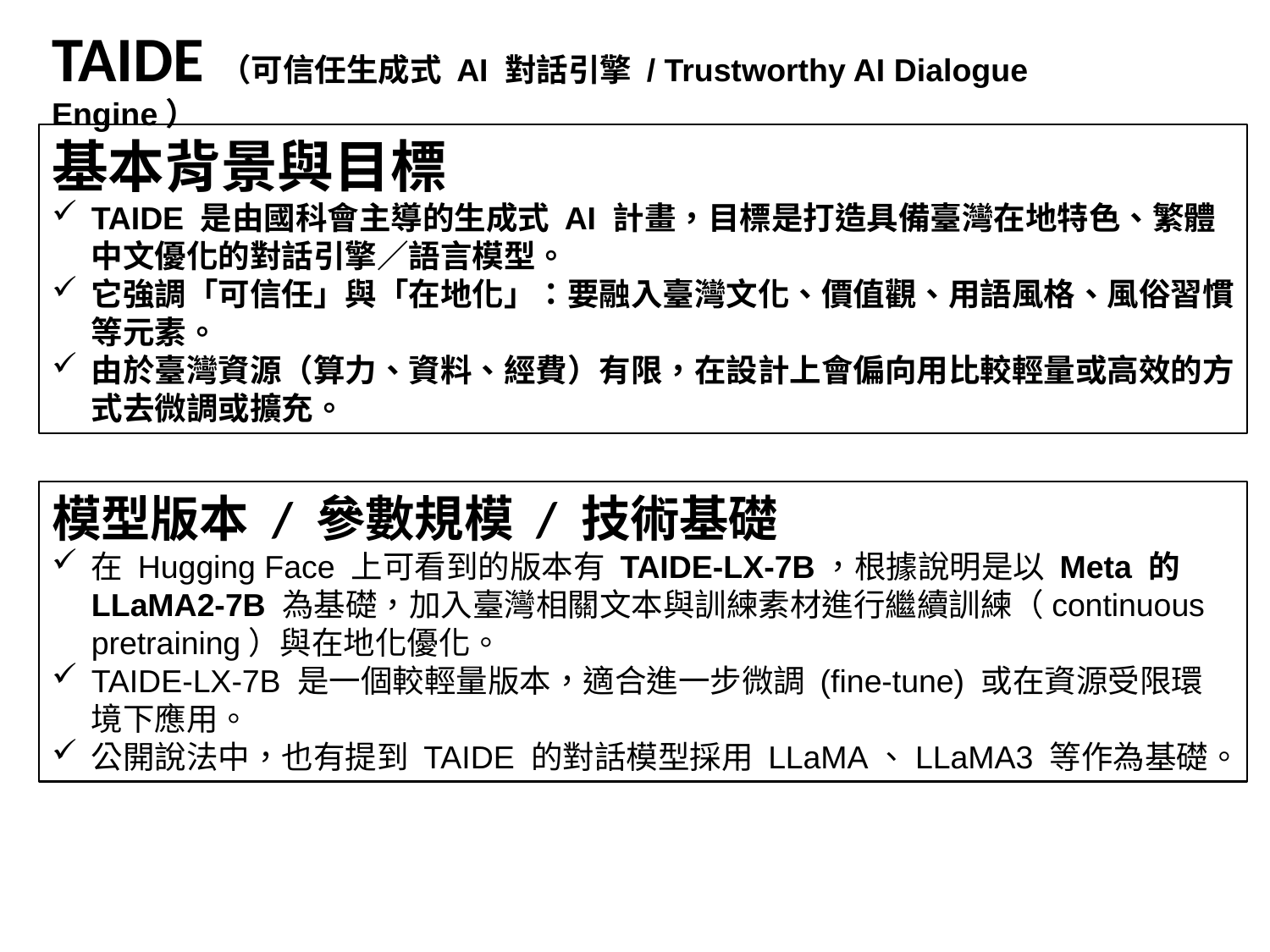

TAIDE（可信任生成式 AI 對話引擎 / Trustworthy AI Dialogue Engine）
基本背景與目標
TAIDE 是由國科會主導的生成式 AI 計畫，目標是打造具備臺灣在地特色、繁體中文優化的對話引擎／語言模型。
它強調「可信任」與「在地化」：要融入臺灣文化、價值觀、用語風格、風俗習慣等元素。
由於臺灣資源（算力、資料、經費）有限，在設計上會偏向用比較輕量或高效的方式去微調或擴充。
模型版本 / 參數規模 / 技術基礎
在 Hugging Face 上可看到的版本有 TAIDE-LX-7B，根據說明是以 Meta 的 LLaMA2-7B 為基礎，加入臺灣相關文本與訓練素材進行繼續訓練（continuous pretraining）與在地化優化。
TAIDE-LX-7B 是一個較輕量版本，適合進一步微調 (fine-tune) 或在資源受限環境下應用。
公開說法中，也有提到 TAIDE 的對話模型採用 LLaMA、LLaMA3 等作為基礎。